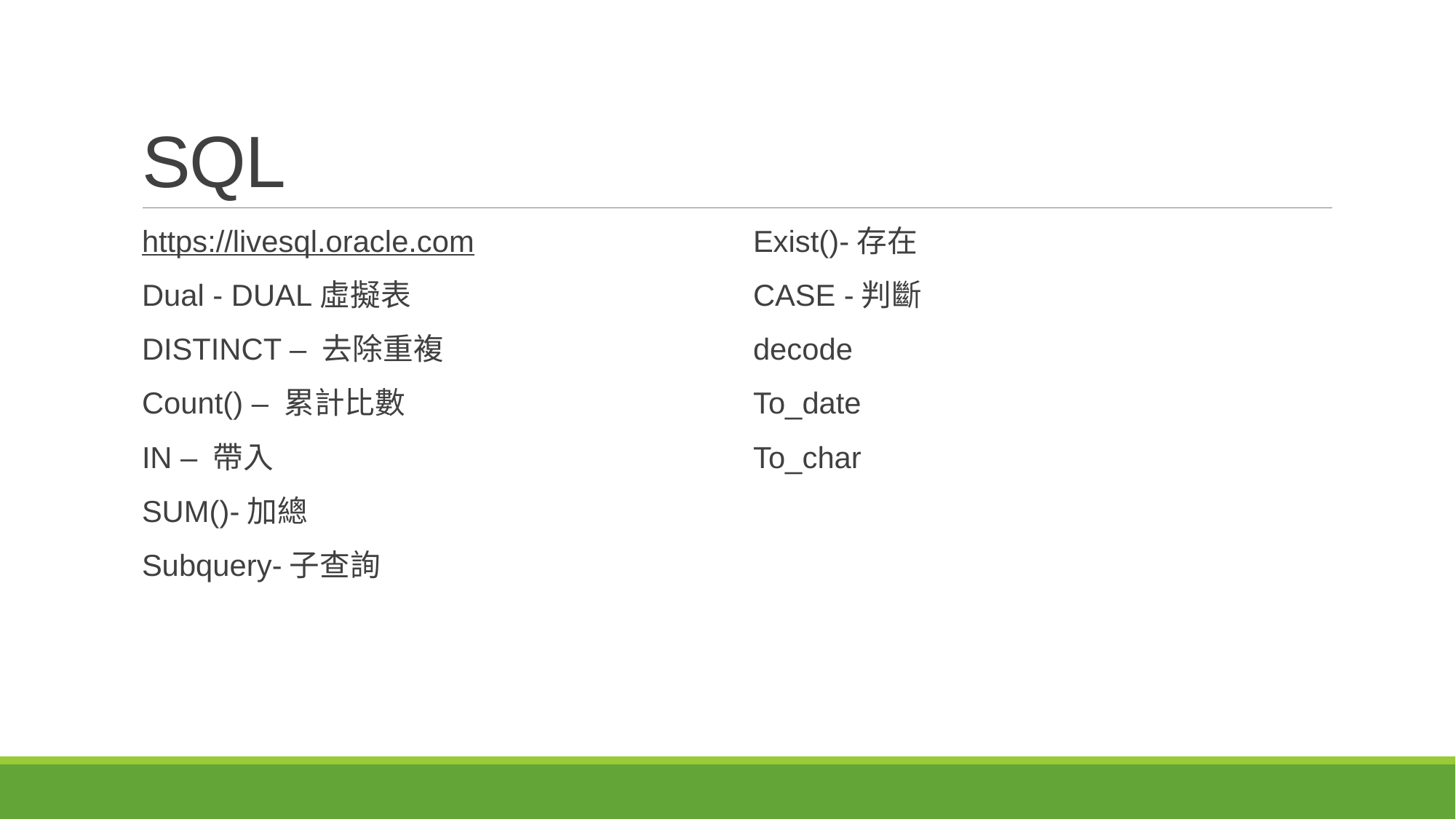

# SQL
https://livesql.oracle.com
Dual - DUAL虛擬表
DISTINCT – 去除重複
Count() – 累計比數
IN – 帶入
SUM()-加總
Subquery-子查詢

Exist()-存在
CASE -判斷
decode
To_date
To_char